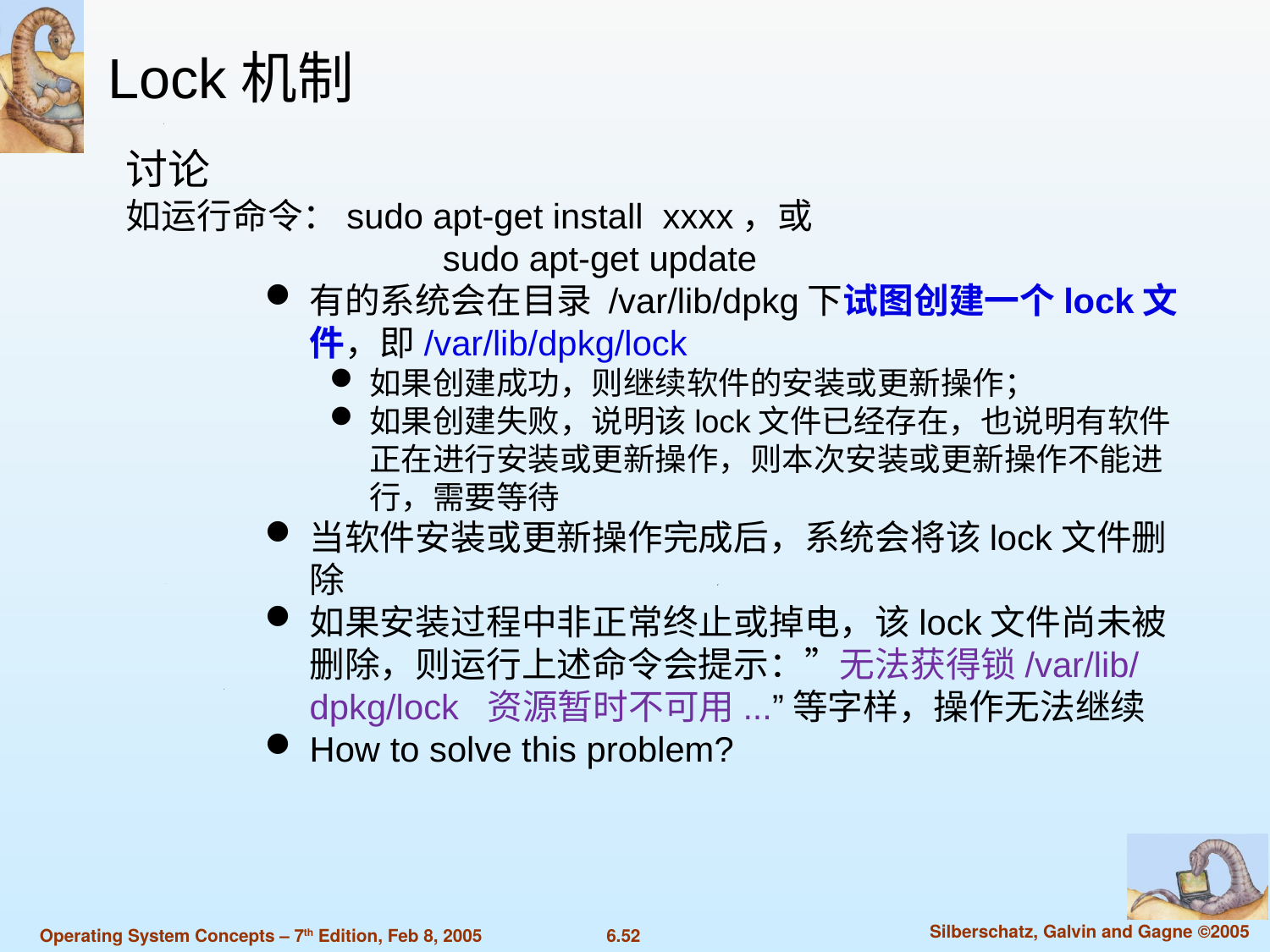

Lock机制
讨论
如运行命令：sudo apt-get install  xxxx，或
                          sudo apt-get update
有的系统会在目录 /var/lib/dpkg下试图创建一个lock文件，即/var/lib/dpkg/lock
如果创建成功，则继续软件的安装或更新操作；
如果创建失败，说明该lock文件已经存在，也说明有软件正在进行安装或更新操作，则本次安装或更新操作不能进行，需要等待
当软件安装或更新操作完成后，系统会将该lock文件删除
如果安装过程中非正常终止或掉电，该lock文件尚未被删除，则运行上述命令会提示：”无法获得锁/var/lib/dpkg/lock  资源暂时不可用...”等字样，操作无法继续
How to solve this problem?